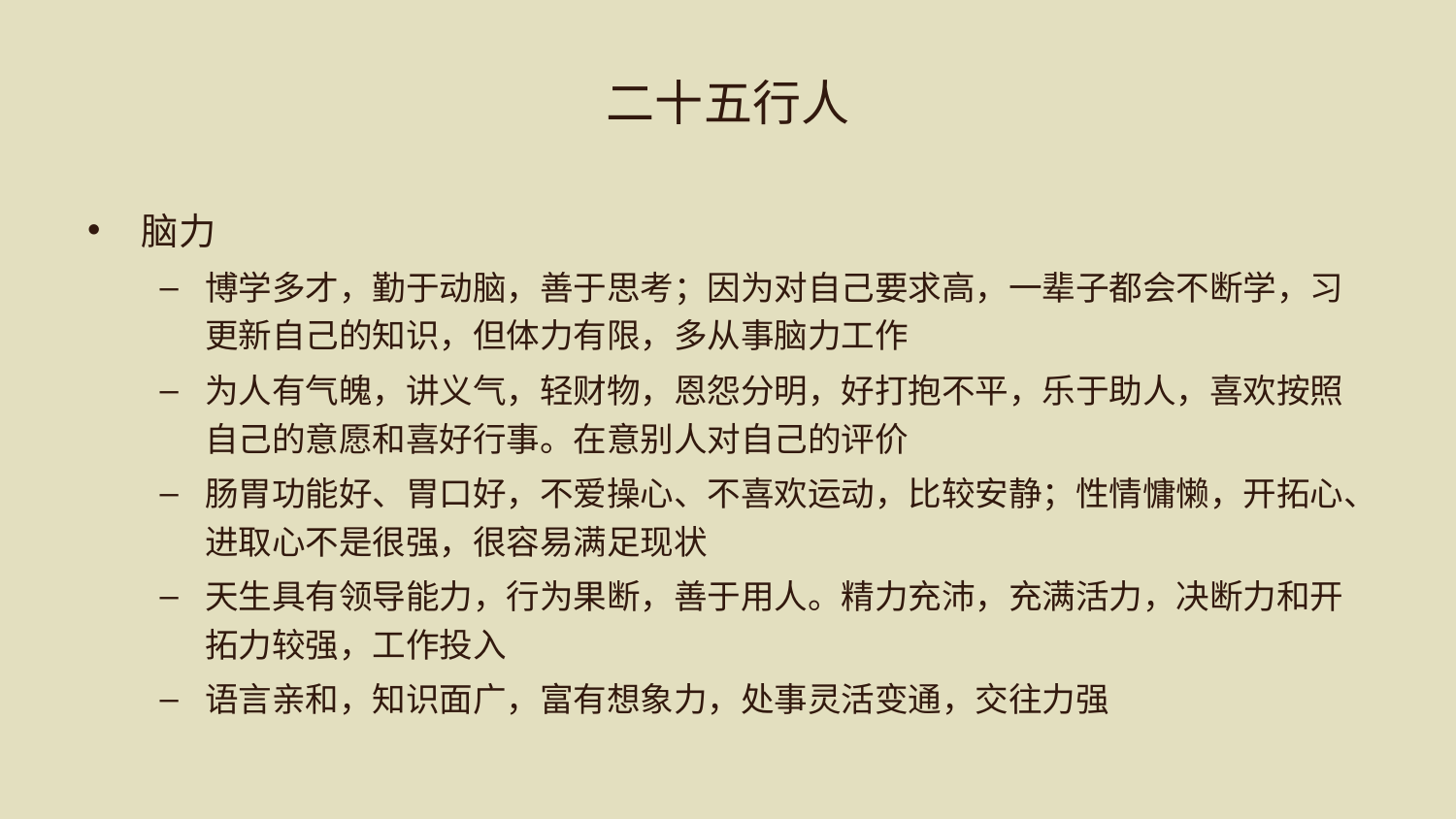

# 二十五行人
脑力
博学多才，勤于动脑，善于思考；因为对自己要求高，一辈子都会不断学，习更新自己的知识，但体力有限，多从事脑力工作
为人有气魄，讲义气，轻财物，恩怨分明，好打抱不平，乐于助人，喜欢按照自己的意愿和喜好行事。在意别人对自己的评价
肠胃功能好、胃口好，不爱操心、不喜欢运动，比较安静；性情慵懒，开拓心、进取心不是很强，很容易满足现状
天生具有领导能力，行为果断，善于用人。精力充沛，充满活力，决断力和开拓力较强，工作投入
语言亲和，知识面广，富有想象力，处事灵活变通，交往力强